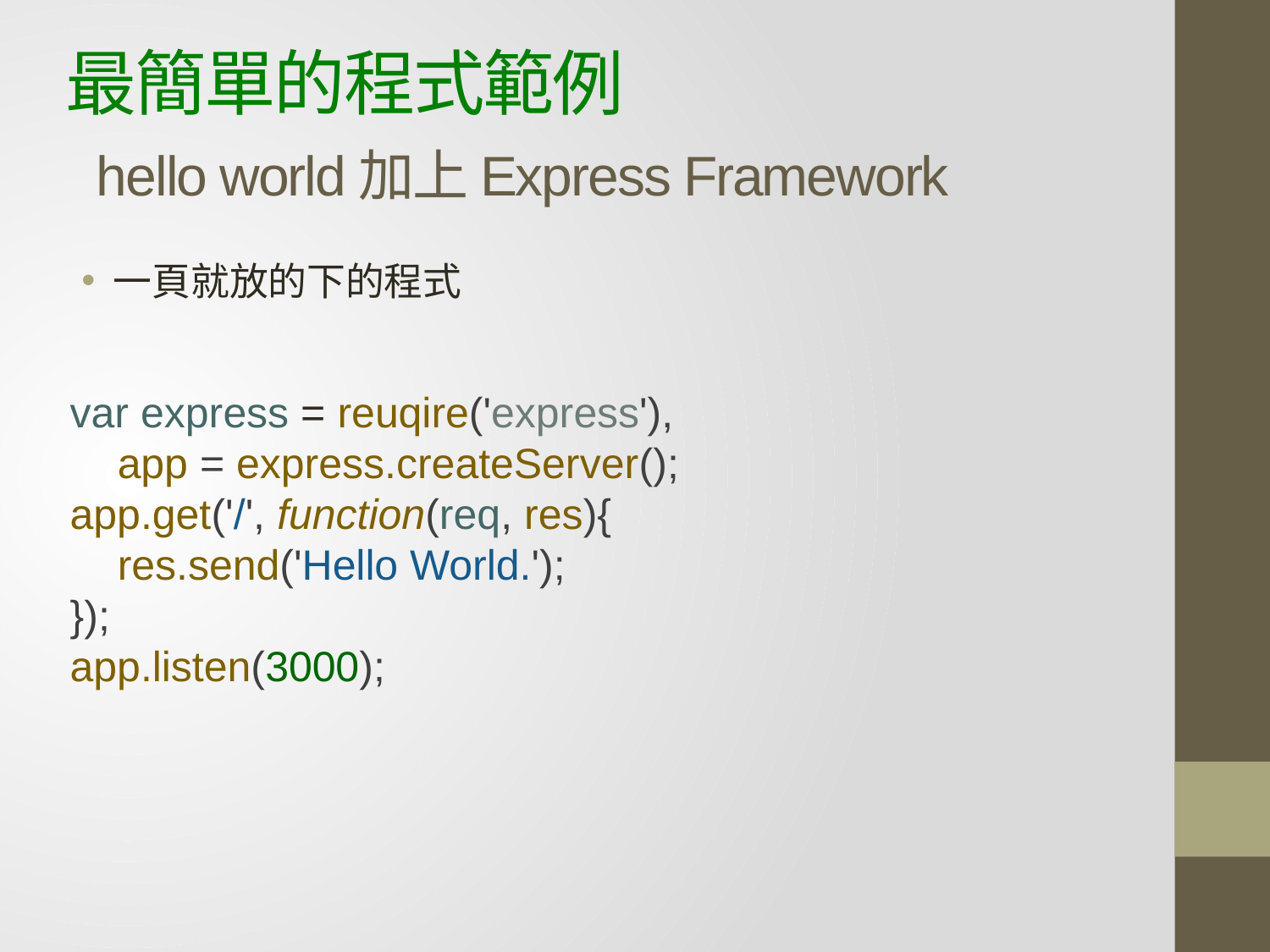

# 最簡單的程式範例 hello world加上Express Framework

一頁就放的下的程式

var express = reuqire('express'),
    app = express.createServer();
app.get('/', function(req, res){
    res.send('Hello World.');
});
app.listen(3000);